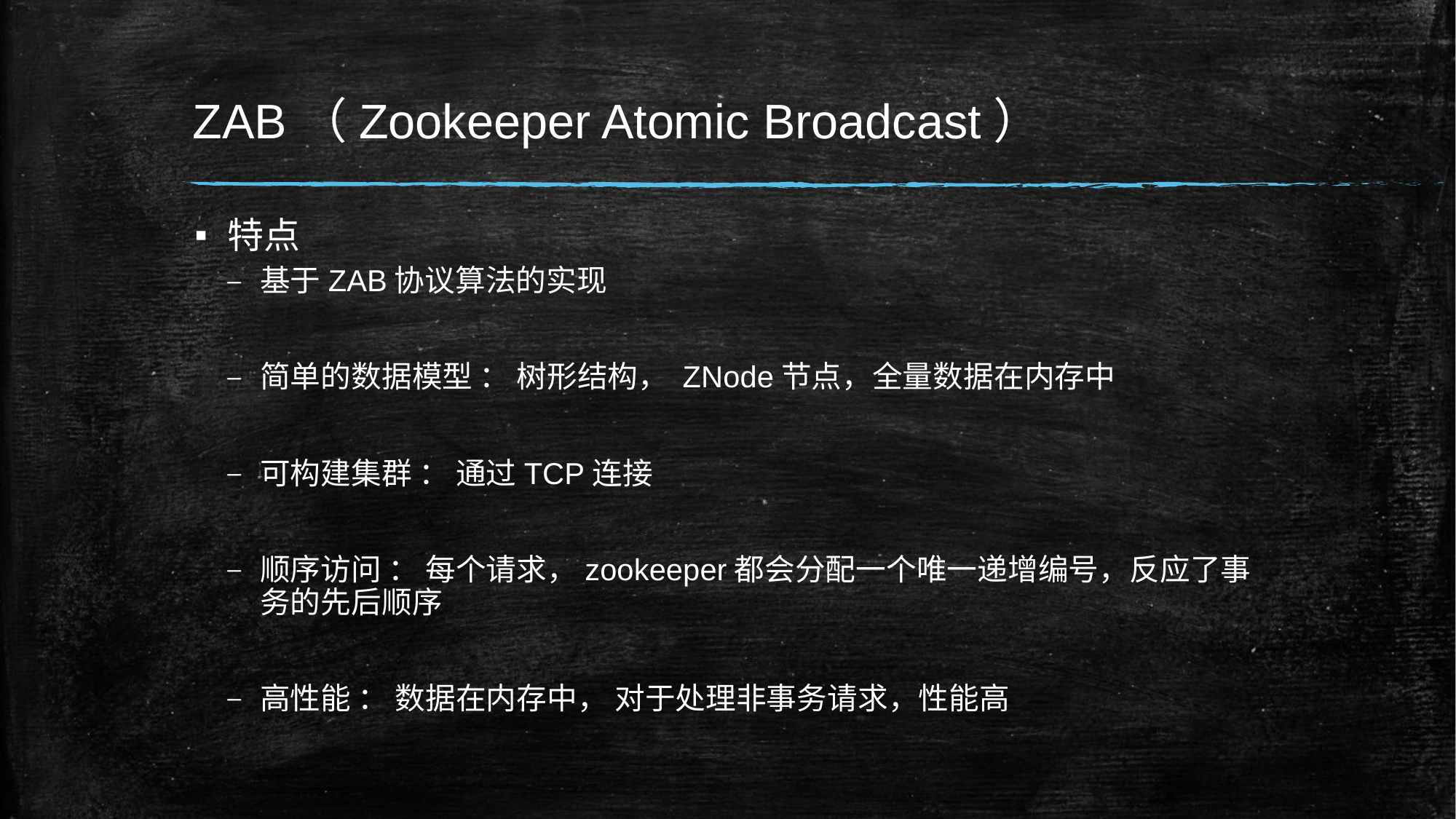

# ZAB（Zookeeper Atomic Broadcast）
特点
基于ZAB协议算法的实现

简单的数据模型 ： 树形结构， ZNode节点，全量数据在内存中

可构建集群 ： 通过TCP连接

顺序访问 ： 每个请求，zookeeper都会分配一个唯一递增编号，反应了事务的先后顺序

高性能 ： 数据在内存中， 对于处理非事务请求，性能高